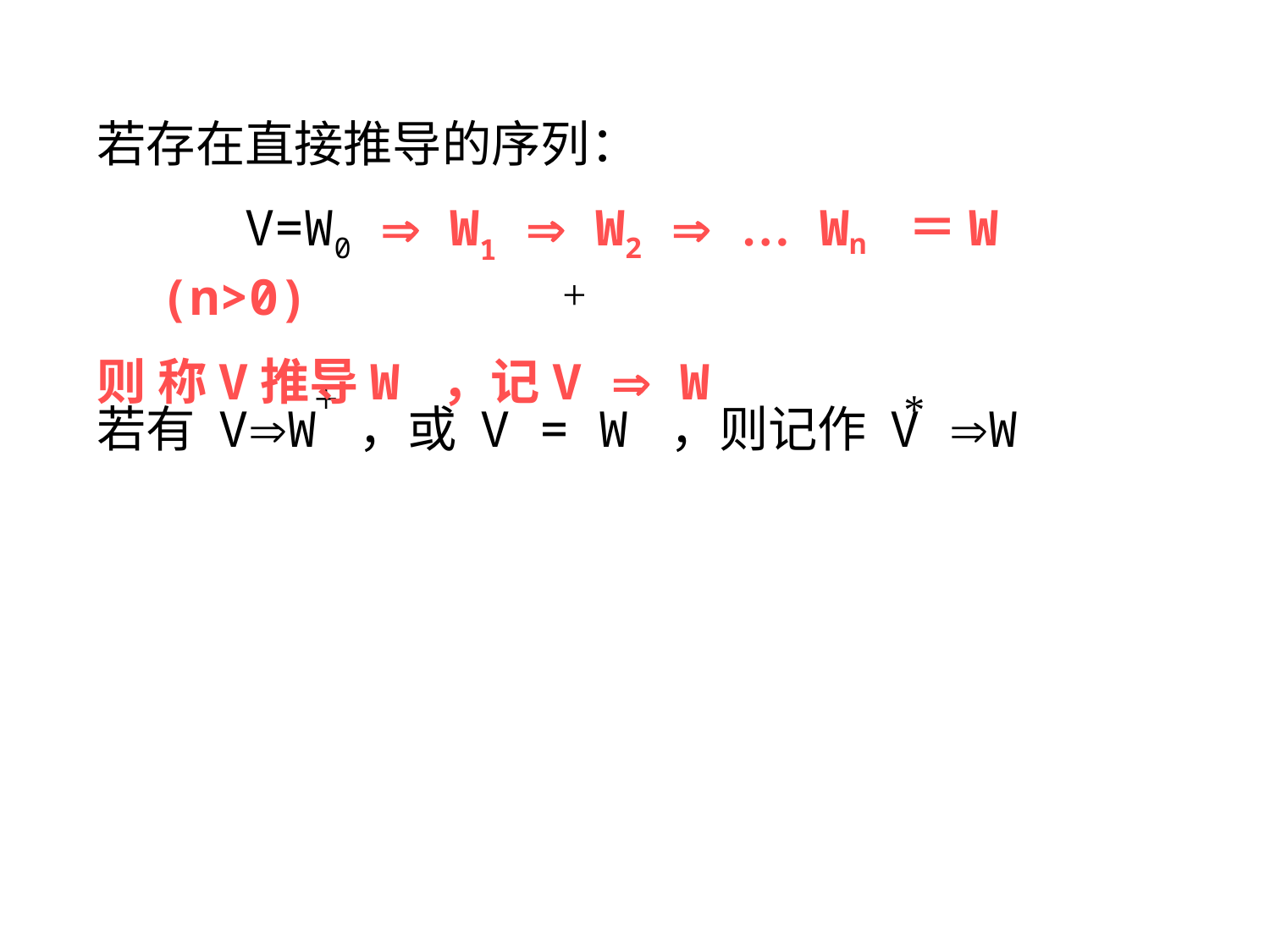

若存在直接推导的序列：
     V=W0 ⇒ W1 ⇒ W2 ⇒ … Wn ＝W     (n>0)
则 称V推导W ，记V ⇒ W
+
+
*
若有 V⇒W ，或 V = W ，则记作 V ⇒W